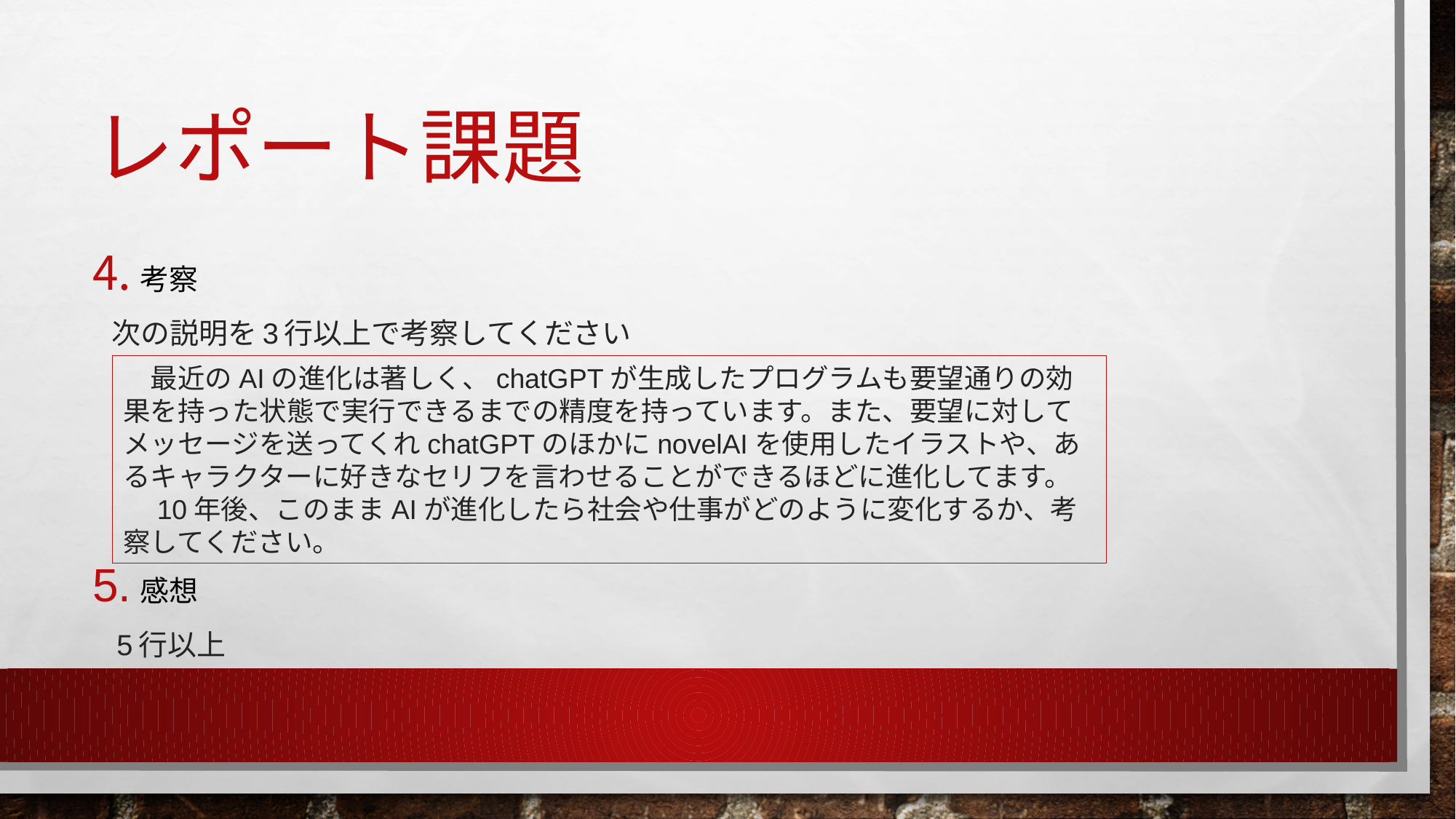

# レポート課題
考察
  次の説明を3行以上で考察してください

感想
   5行以上
　最近のAIの進化は著しく、chatGPTが生成したプログラムも要望通りの効果を持った状態で実行できるまでの精度を持っています。また、要望に対してメッセージを送ってくれchatGPTのほかにnovelAIを使用したイラストや、あるキャラクターに好きなセリフを言わせることができるほどに進化してます。
　10年後、このままAIが進化したら社会や仕事がどのように変化するか、考察してください。